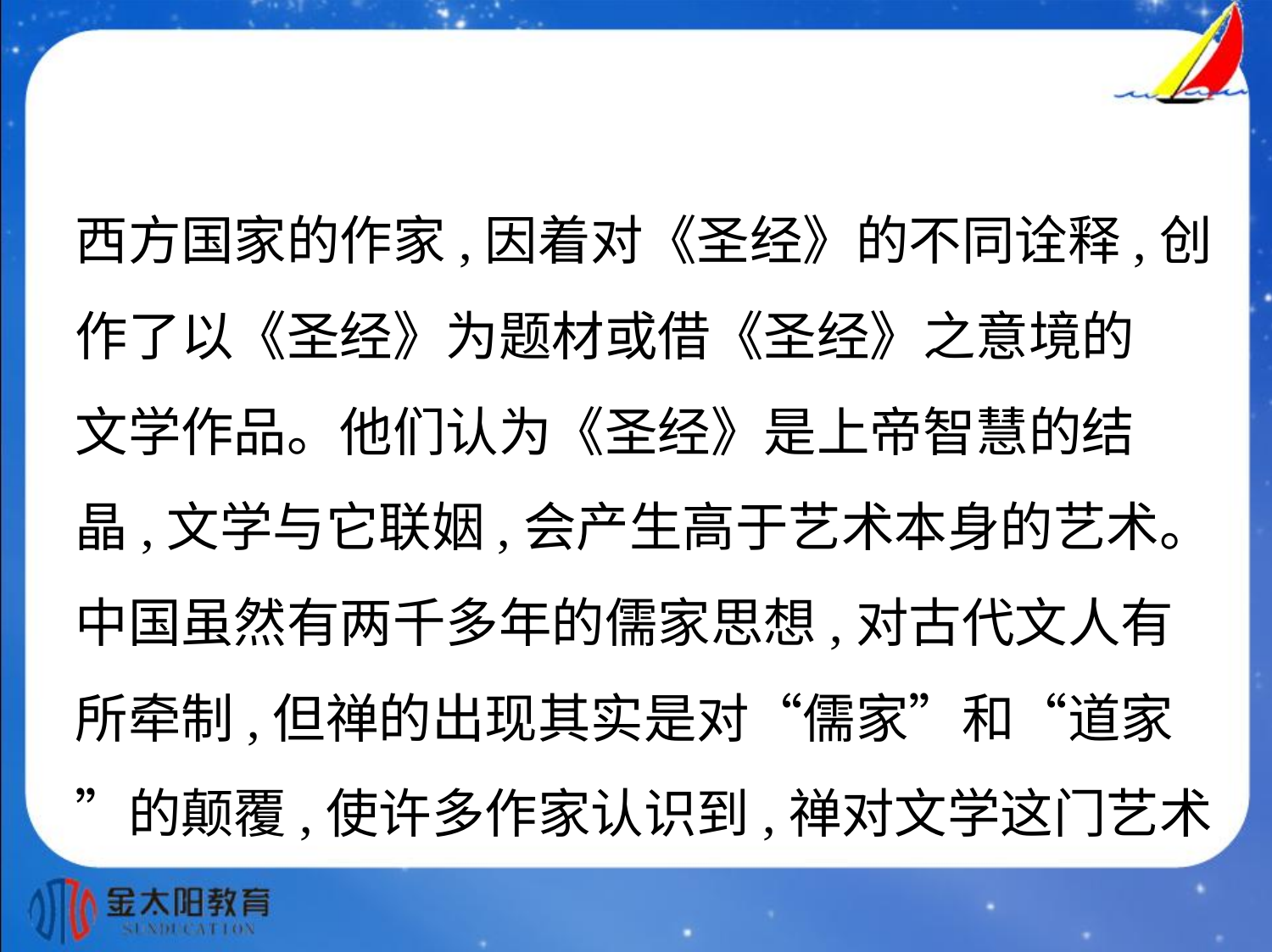

西方国家的作家,因着对《圣经》的不同诠释,创
作了以《圣经》为题材或借《圣经》之意境的
文学作品。他们认为《圣经》是上帝智慧的结
晶,文学与它联姻,会产生高于艺术本身的艺术。
中国虽然有两千多年的儒家思想,对古代文人有
所牵制,但禅的出现其实是对“儒家”和“道家
”的颠覆,使许多作家认识到,禅对文学这门艺术